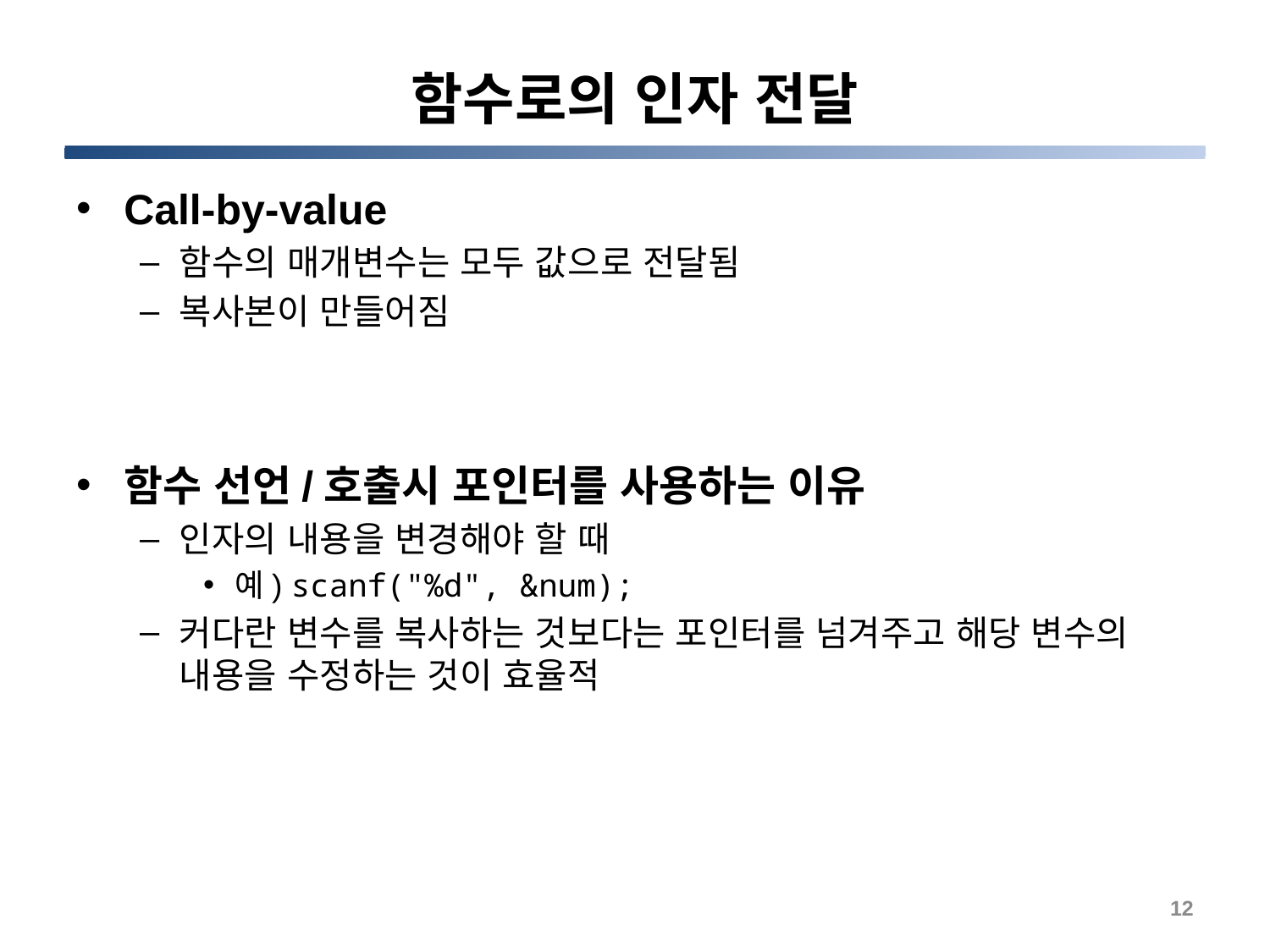

# 함수로의 인자 전달
Call-by-value
함수의 매개변수는 모두 값으로 전달됨
복사본이 만들어짐

함수 선언/호출시 포인터를 사용하는 이유
인자의 내용을 변경해야 할 때
예) scanf("%d", &num);
커다란 변수를 복사하는 것보다는 포인터를 넘겨주고 해당 변수의 내용을 수정하는 것이 효율적
12